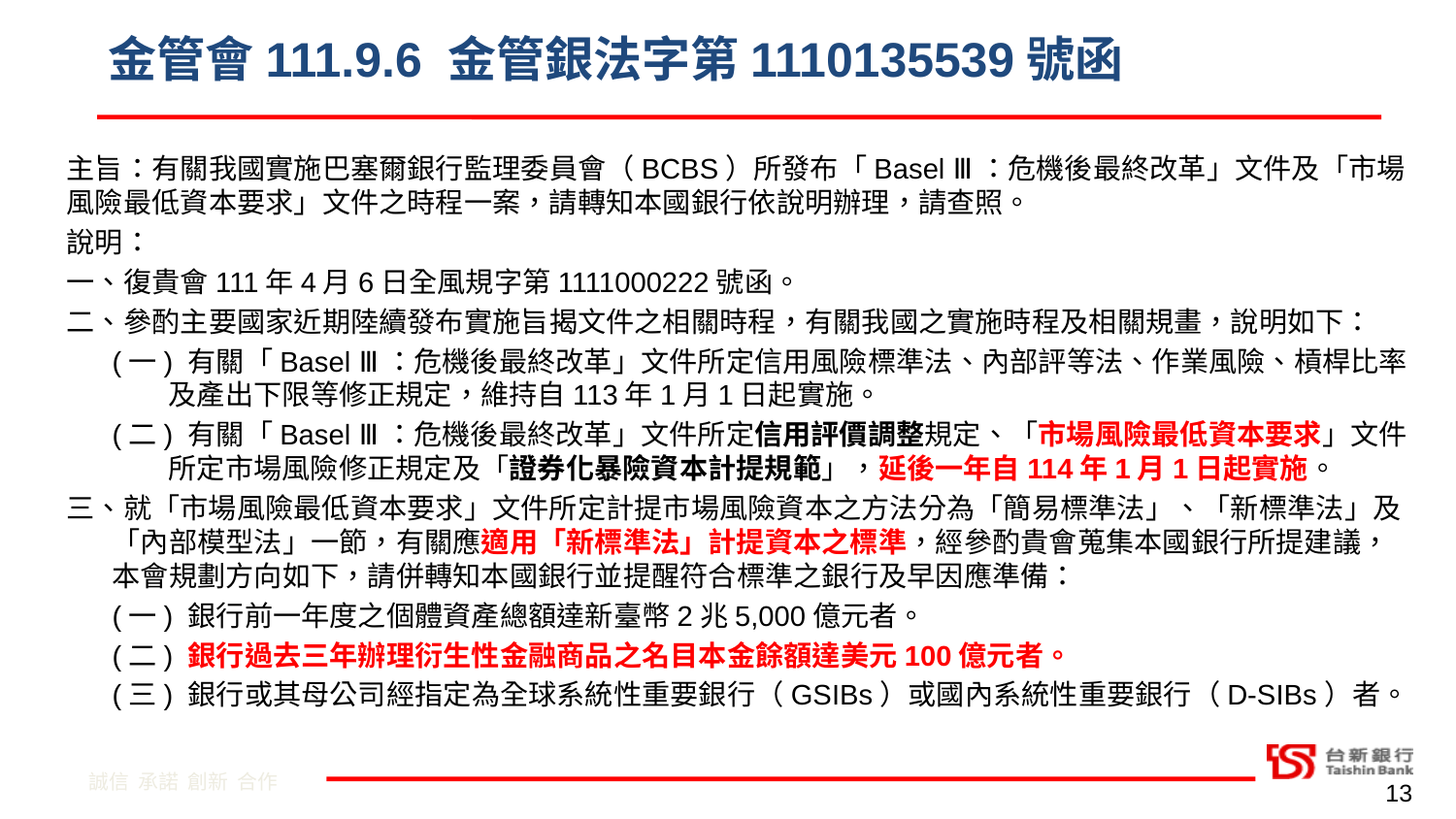

# 金管會111.9.6 金管銀法字第1110135539號函
主旨：有關我國實施巴塞爾銀行監理委員會（BCBS）所發布「Basel Ⅲ：危機後最終改革」文件及「市場風險最低資本要求」文件之時程一案，請轉知本國銀行依說明辦理，請查照。
說明：
一、復貴會111年4月6日全風規字第1111000222號函。
二、參酌主要國家近期陸續發布實施旨揭文件之相關時程，有關我國之實施時程及相關規畫，說明如下：
(一) 有關「Basel Ⅲ：危機後最終改革」文件所定信用風險標準法、內部評等法、作業風險、槓桿比率及產出下限等修正規定，維持自113年1月1日起實施。
(二) 有關「Basel Ⅲ：危機後最終改革」文件所定信用評價調整規定、「市場風險最低資本要求」文件所定市場風險修正規定及「證券化暴險資本計提規範」，延後一年自114年1月1日起實施。
三、就「市場風險最低資本要求」文件所定計提市場風險資本之方法分為「簡易標準法」、「新標準法」及「內部模型法」一節，有關應適用「新標準法」計提資本之標準，經參酌貴會蒐集本國銀行所提建議，本會規劃方向如下，請併轉知本國銀行並提醒符合標準之銀行及早因應準備：
(一) 銀行前一年度之個體資產總額達新臺幣2兆5,000億元者。
(二) 銀行過去三年辦理衍生性金融商品之名目本金餘額達美元100億元者。
(三) 銀行或其母公司經指定為全球系統性重要銀行（GSIBs）或國內系統性重要銀行（D-SIBs）者。
13